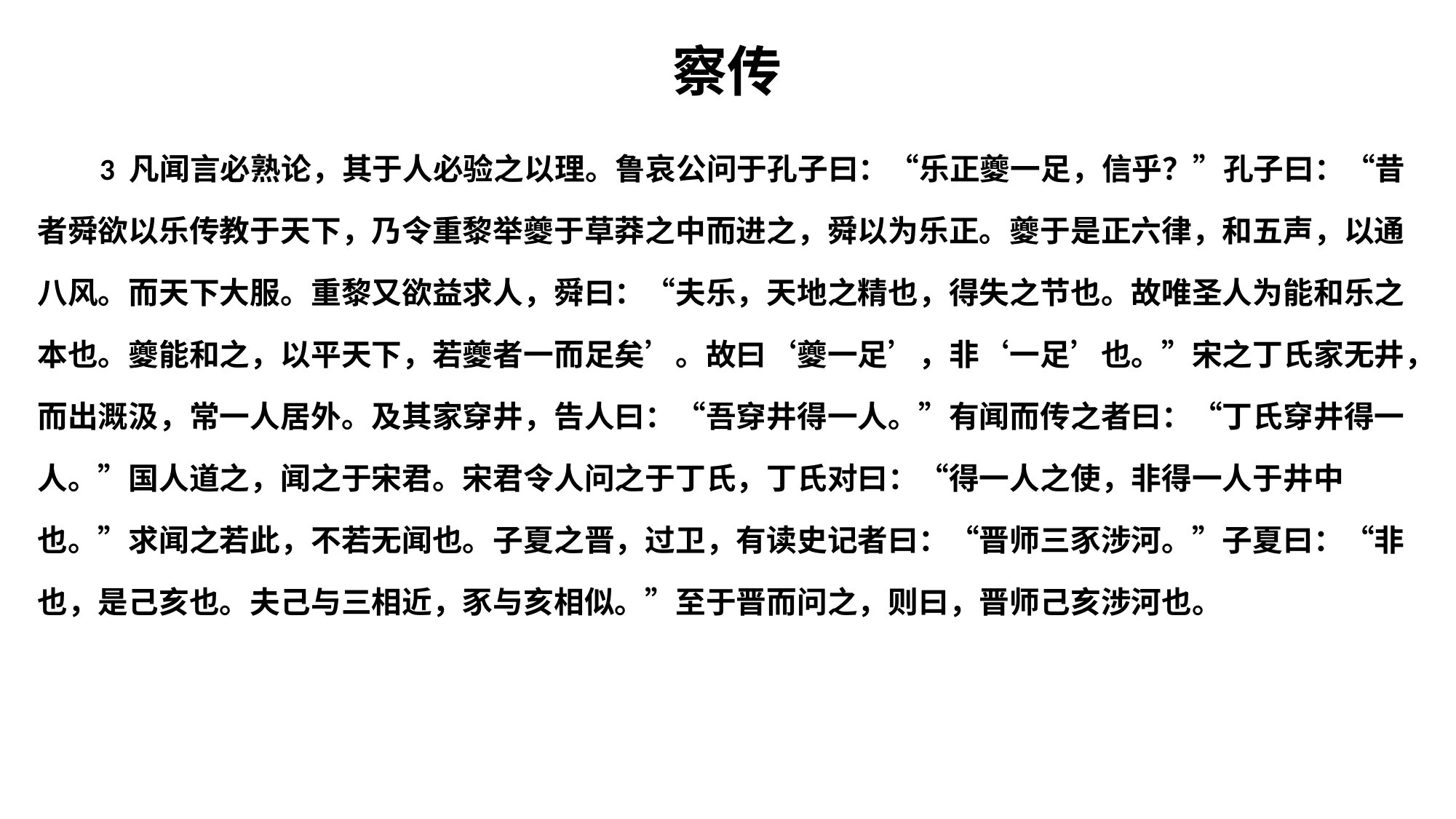

# 察传
         3 凡闻言必熟论，其于人必验之以理。鲁哀公问于孔子曰：“乐正夔一足，信乎？”孔子曰：“昔者舜欲以乐传教于天下，乃令重黎举夔于草莽之中而进之，舜以为乐正。夔于是正六律，和五声，以通八风。而天下大服。重黎又欲益求人，舜曰：“夫乐，天地之精也，得失之节也。故唯圣人为能和乐之本也。夔能和之，以平天下，若夔者一而足矣’。故曰‘夔一足’，非‘一足’也。”宋之丁氏家无井，而出溉汲，常一人居外。及其家穿井，告人曰：“吾穿井得一人。”有闻而传之者曰：“丁氏穿井得一人。”国人道之，闻之于宋君。宋君令人问之于丁氏，丁氏对曰：“得一人之使，非得一人于井中也。”求闻之若此，不若无闻也。子夏之晋，过卫，有读史记者曰：“晋师三豕涉河。”子夏曰：“非也，是己亥也。夫己与三相近，豕与亥相似。”至于晋而问之，则曰，晋师己亥涉河也。